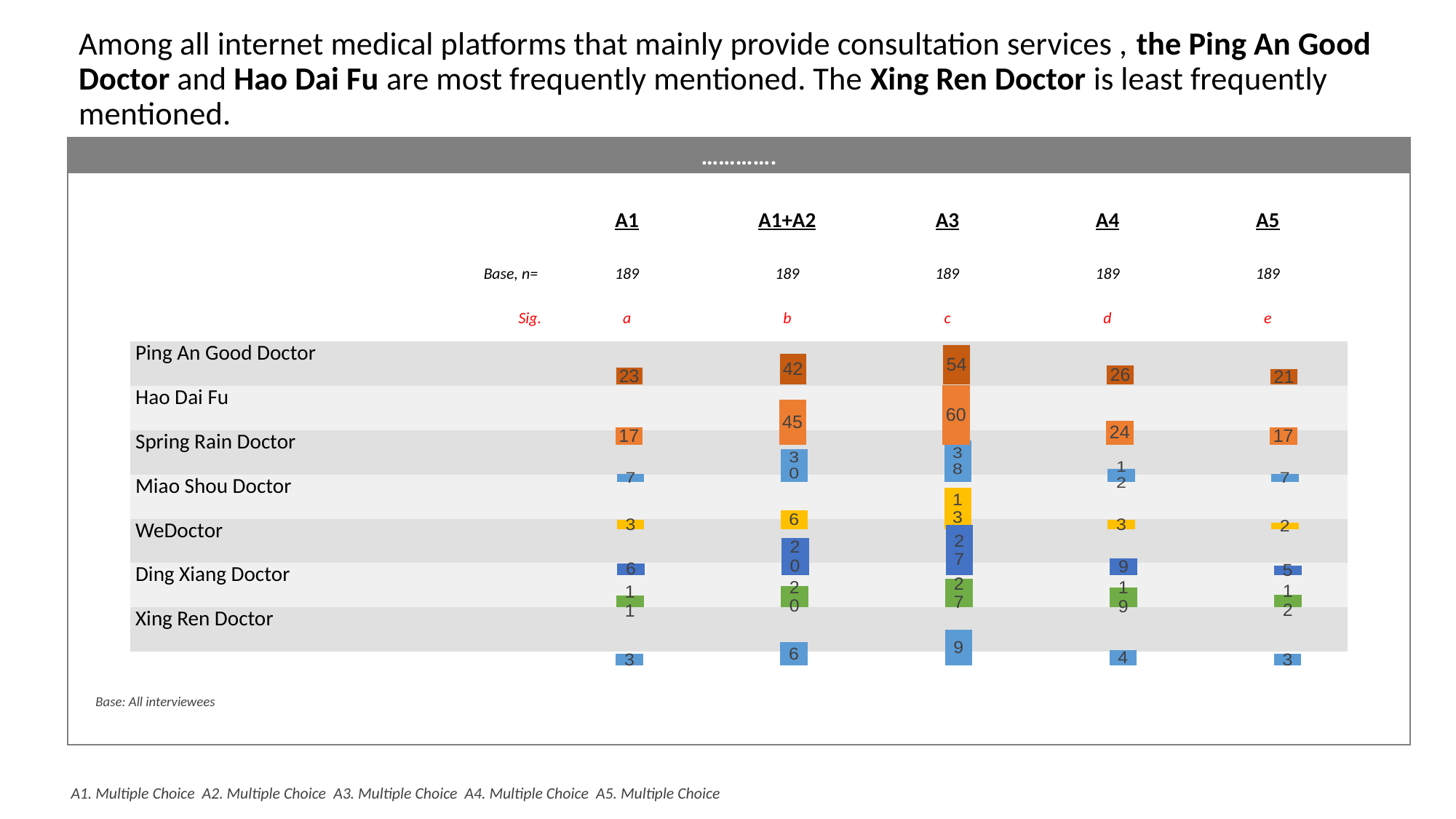

# Among all internet medical platforms that mainly provide consultation services , the Ping An Good Doctor and Hao Dai Fu are most frequently mentioned. The Xing Ren Doctor is least frequently mentioned.
………….

|  | A1 | A1+A2 | A3 | A4 | A5 |
| --- | --- | --- | --- | --- | --- |
| Base, n= | 189 | 189 | 189 | 189 | 189 |
| Sig. | a | b | c | d | e |
| Ping An Good Doctor |  |  |  |  |  |
| Hao Dai Fu |  |  |  |  |  |
| Spring Rain Doctor |  |  |  |  |  |
| Miao Shou Doctor |  |  |  |  |  |
| WeDoctor |  |  |  |  |  |
| Ding Xiang Doctor |  |  |  |  |  |
| Xing Ren Doctor |  |  |  |  |  |

### Chart

| Category |  |
|---|---|

### Chart

| Category | 系列 1 |
|---|---|
|  | 17.0 |
|  | 45.0 |
|  | 60.0 |
|  | 24.0 |
|  | 17.0 |

### Chart

| Category | 系列 1 |
|---|---|
|  | 7.0 |
|  | 30.0 |
|  | 38.0 |
|  | 12.0 |
|  | 7.0 |

### Chart

| Category | 系列 1 |
|---|---|
|  | 3.0 |
|  | 6.0 |
|  | 13.0 |
|  | 3.0 |
|  | 2.0 |

### Chart

| Category | 系列 1 |
|---|---|
|  | 6.0 |
|  | 20.0 |
|  | 27.0 |
|  | 9.0 |
|  | 5.0 |

### Chart

| Category | 系列 1 |
|---|---|
|  | 11.0 |
|  | 20.0 |
|  | 27.0 |
|  | 19.0 |
|  | 12.0 |

### Chart

| Category | 系列 1 |
|---|---|
|  | 3.0 |
|  | 6.0 |
|  | 9.0 |
|  | 4.0 |
|  | 3.0 |
Base: All interviewees
A1. Multiple Choice  A2. Multiple Choice  A3. Multiple Choice  A4. Multiple Choice  A5. Multiple Choice